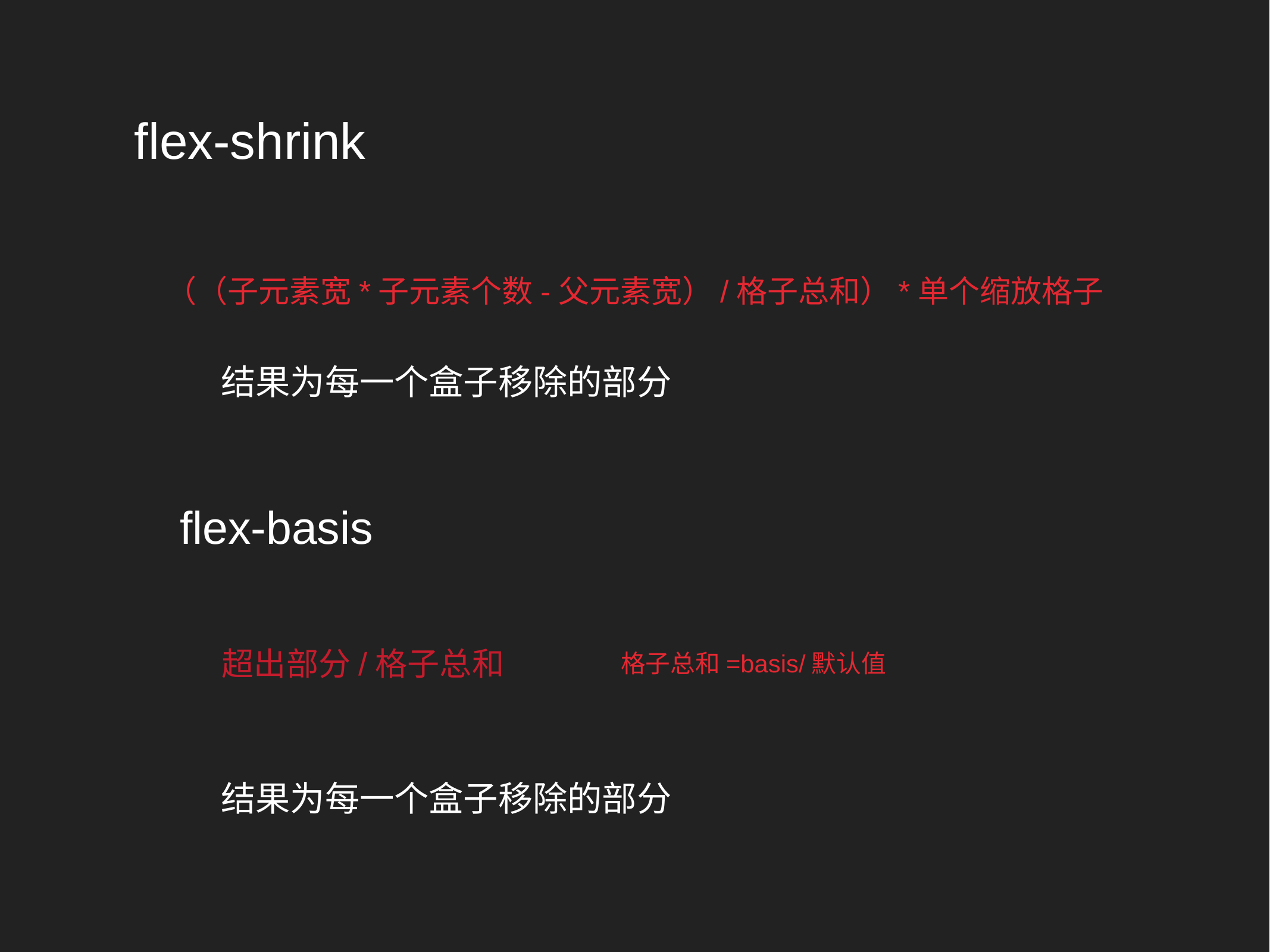

flex-shrink
（（子元素宽*子元素个数-父元素宽）/格子总和）*单个缩放格子
结果为每一个盒子移除的部分
flex-basis
超出部分/格子总和
格子总和=basis/默认值
结果为每一个盒子移除的部分